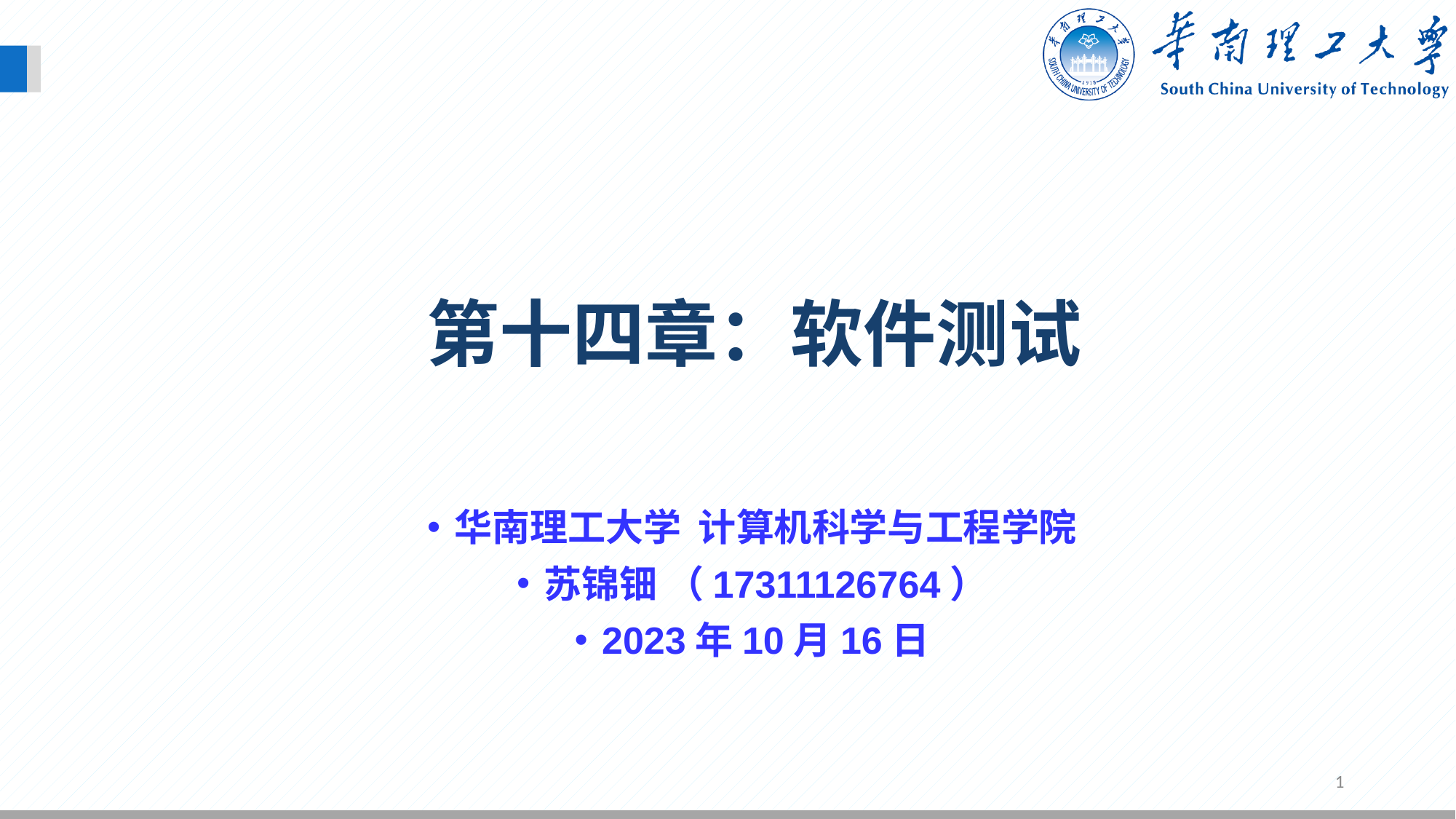

第十四章：软件测试

华南理工大学  计算机科学与工程学院
苏锦钿 （17311126764）
2023年10月16日
1